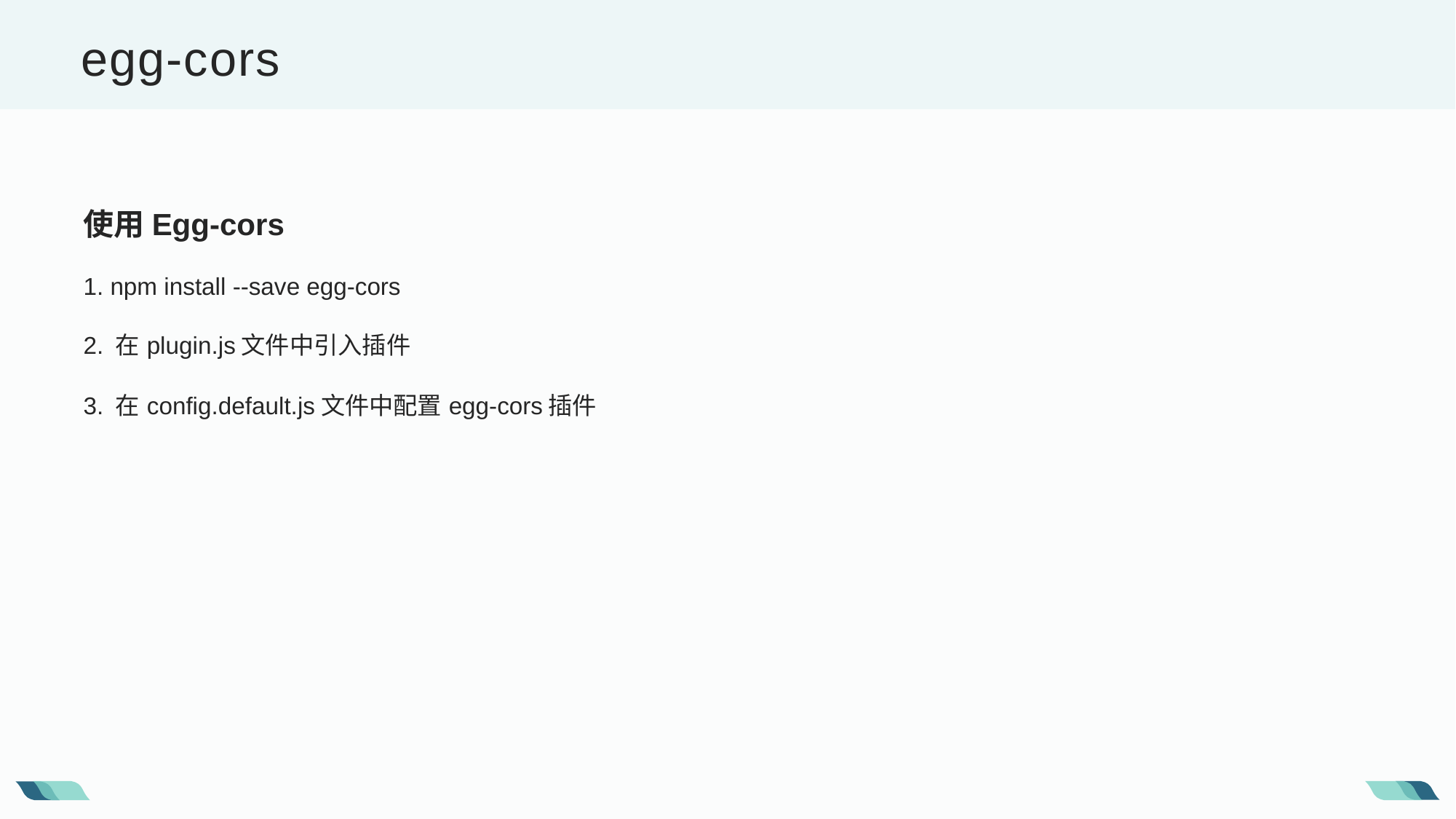

egg-cors
使用Egg-cors
1. npm install --save egg-cors
2. 在plugin.js文件中引入插件
3. 在config.default.js文件中配置egg-cors插件